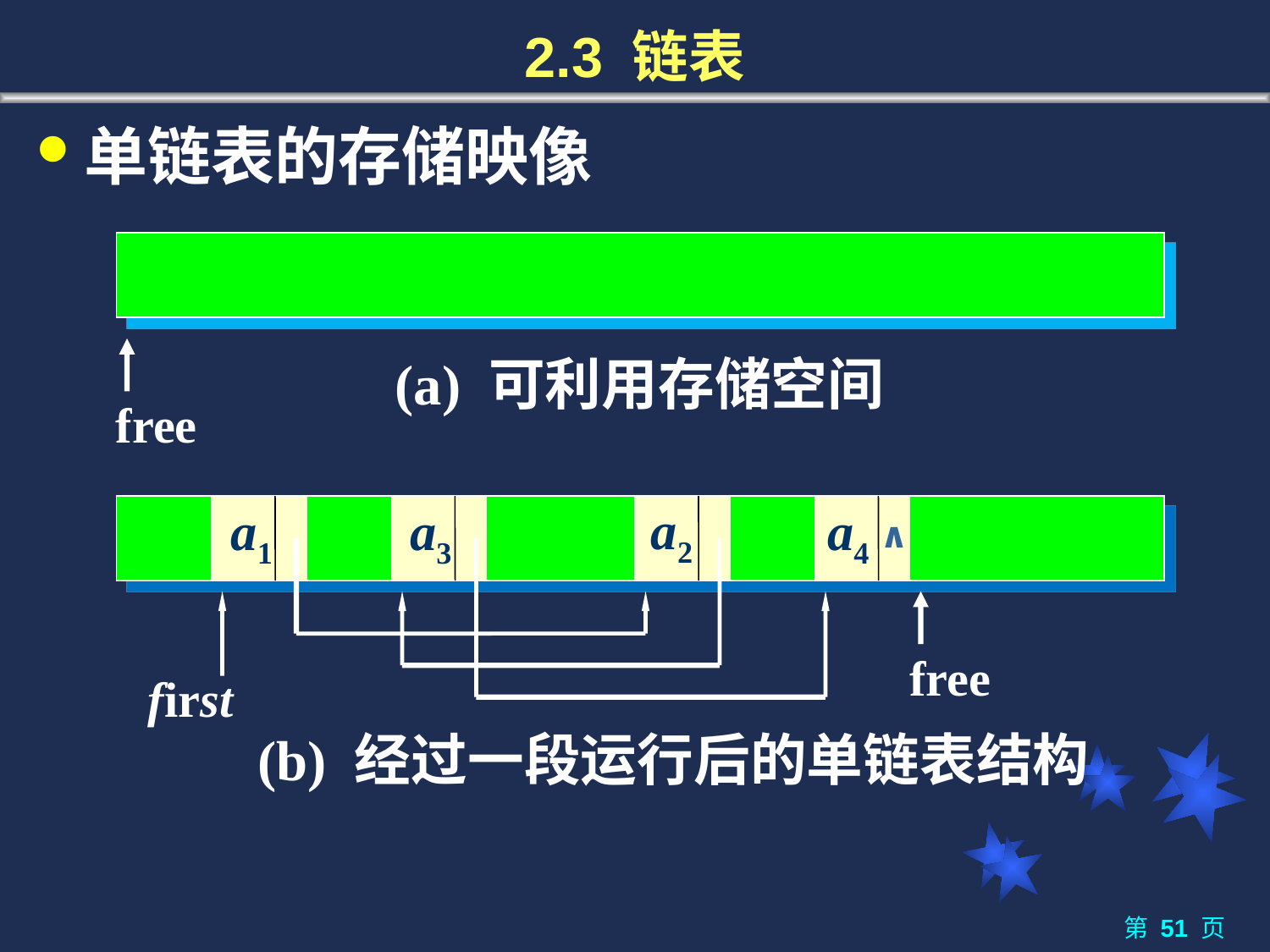

# 2.3 链表
单链表的存储映像

(a) 可利用存储空间
free
a2
a1
a3
a4

∧

free
first

(b) 经过一段运行后的单链表结构
第 51 页